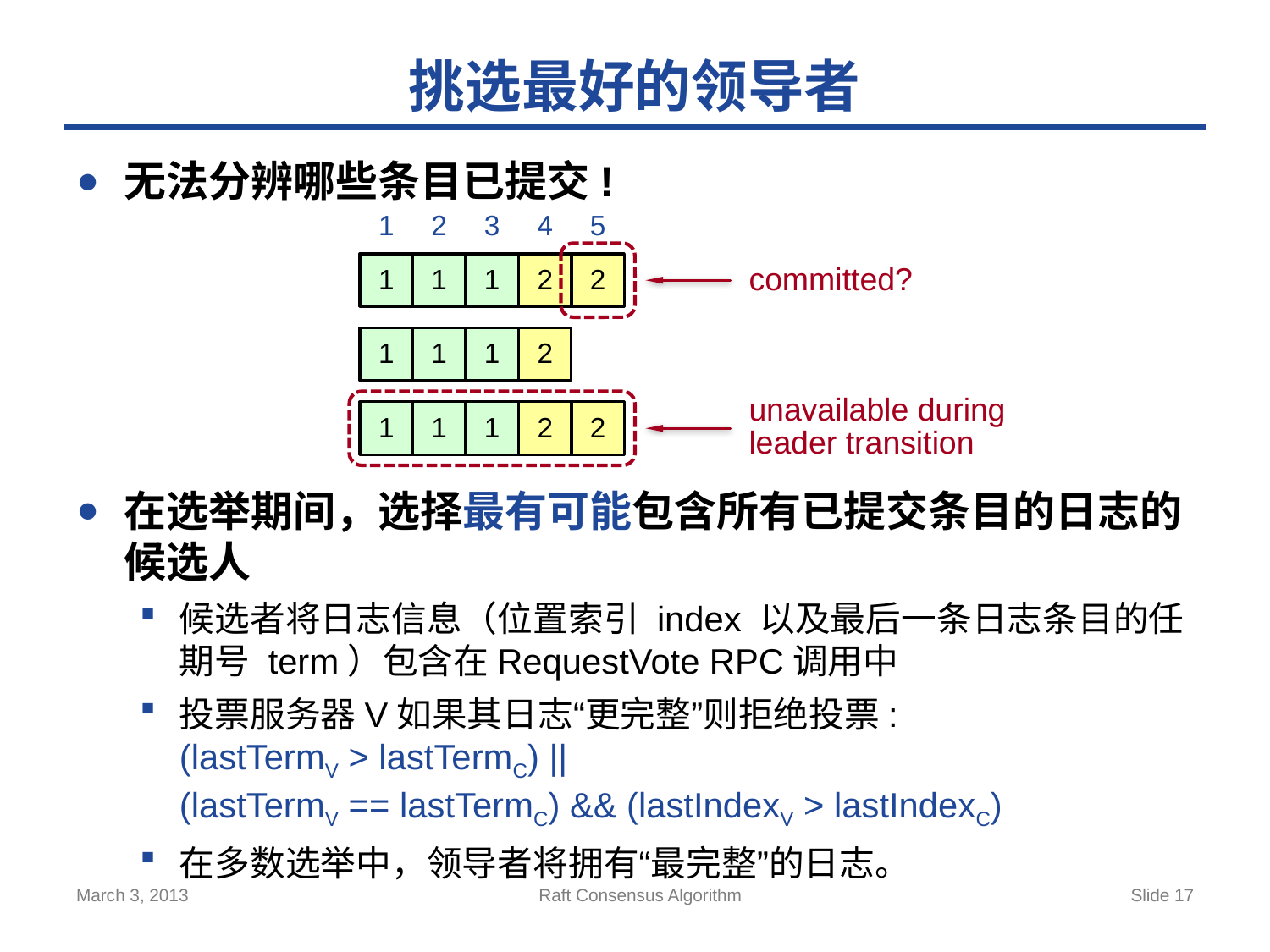

# 挑选最好的领导者
无法分辨哪些条目已提交!

在选举期间，选择最有可能包含所有已提交条目的日志的候选人
候选者将日志信息（位置索引 index 以及最后一条日志条目的任期号 term）包含在RequestVote RPC调用中
投票服务器V如果其日志“更完整”则拒绝投票:
(lastTermV > lastTermC) ||
(lastTermV == lastTermC) && (lastIndexV > lastIndexC)
在多数选举中，领导者将拥有“最完整”的日志。
1
2
3
4
5

1
1
1
2
2
committed?
1
1
1
2

unavailable during leader transition
1
1
1
2
2
March 3, 2013
Raft Consensus Algorithm
Slide 17